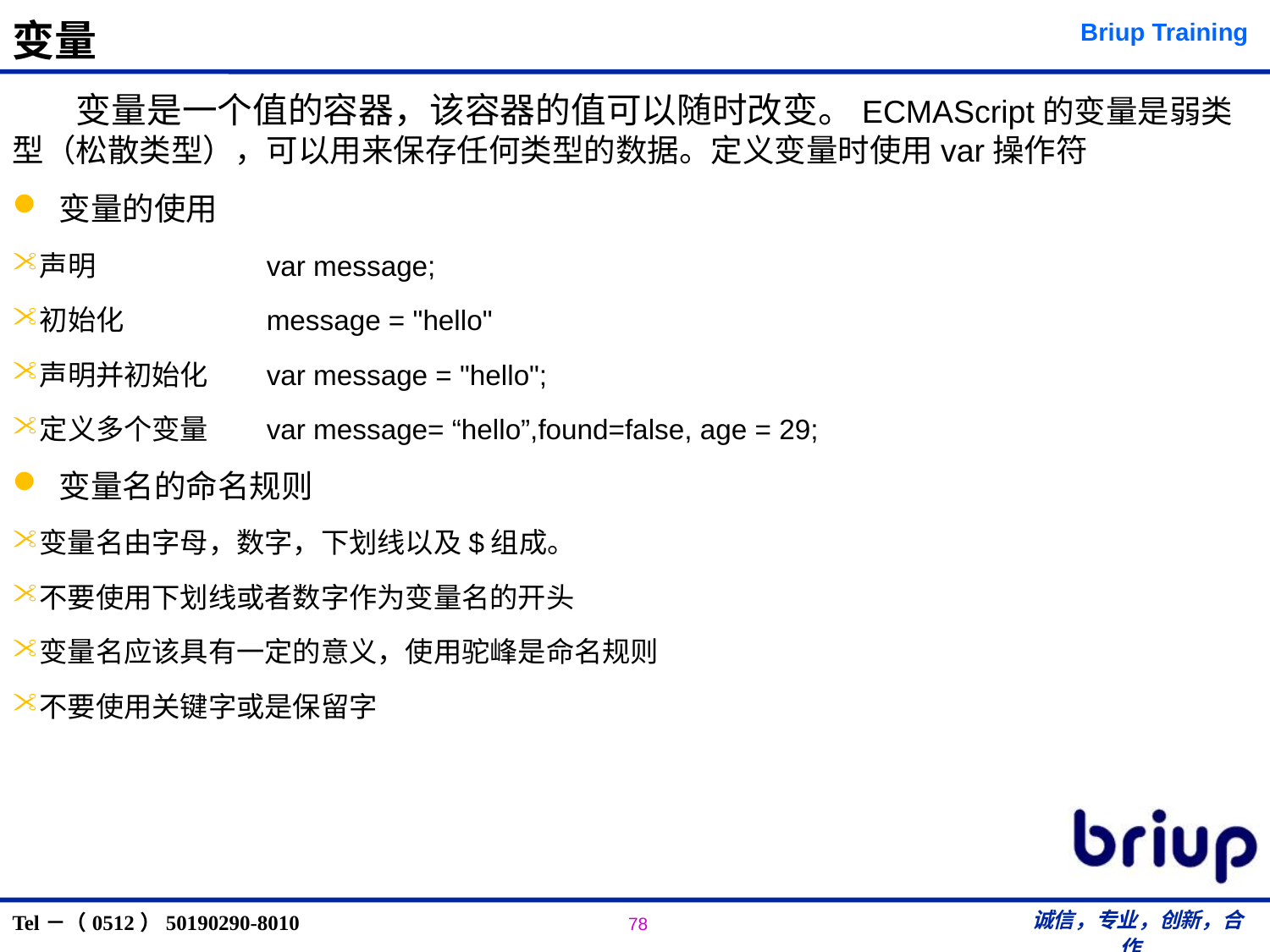

# 变量
变量是一个值的容器，该容器的值可以随时改变。ECMAScript的变量是弱类型（松散类型），可以用来保存任何类型的数据。定义变量时使用var操作符
 变量的使用
声明 		var message;
初始化		message = "hello"
声明并初始化	var message = "hello";
定义多个变量	var message= “hello”,found=false, age = 29;
 变量名的命名规则
变量名由字母，数字，下划线以及$组成。
不要使用下划线或者数字作为变量名的开头
变量名应该具有一定的意义，使用驼峰是命名规则
不要使用关键字或是保留字